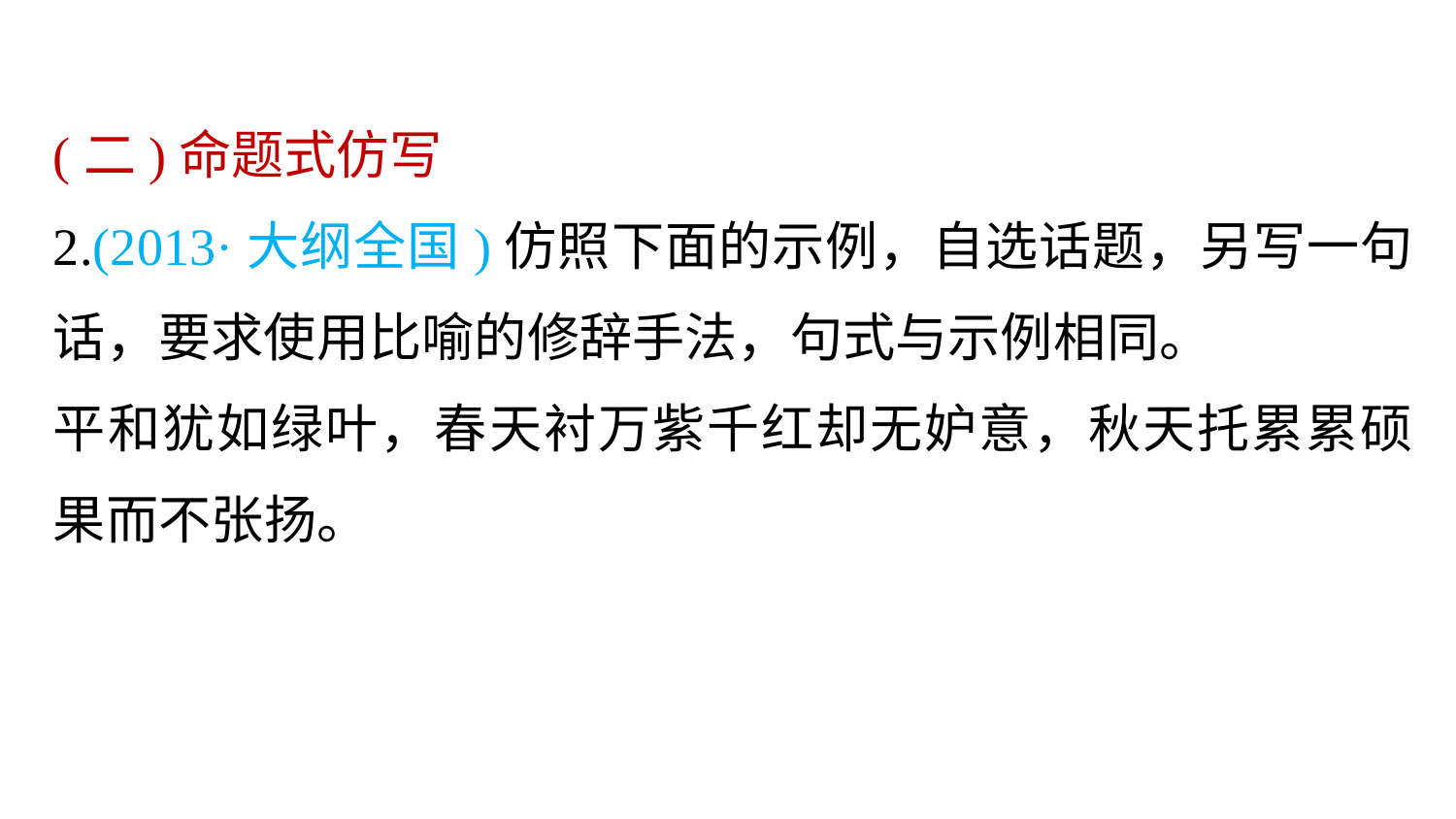

(二)命题式仿写
2.(2013·大纲全国)仿照下面的示例，自选话题，另写一句话，要求使用比喻的修辞手法，句式与示例相同。
平和犹如绿叶，春天衬万紫千红却无妒意，秋天托累累硕果而不张扬。